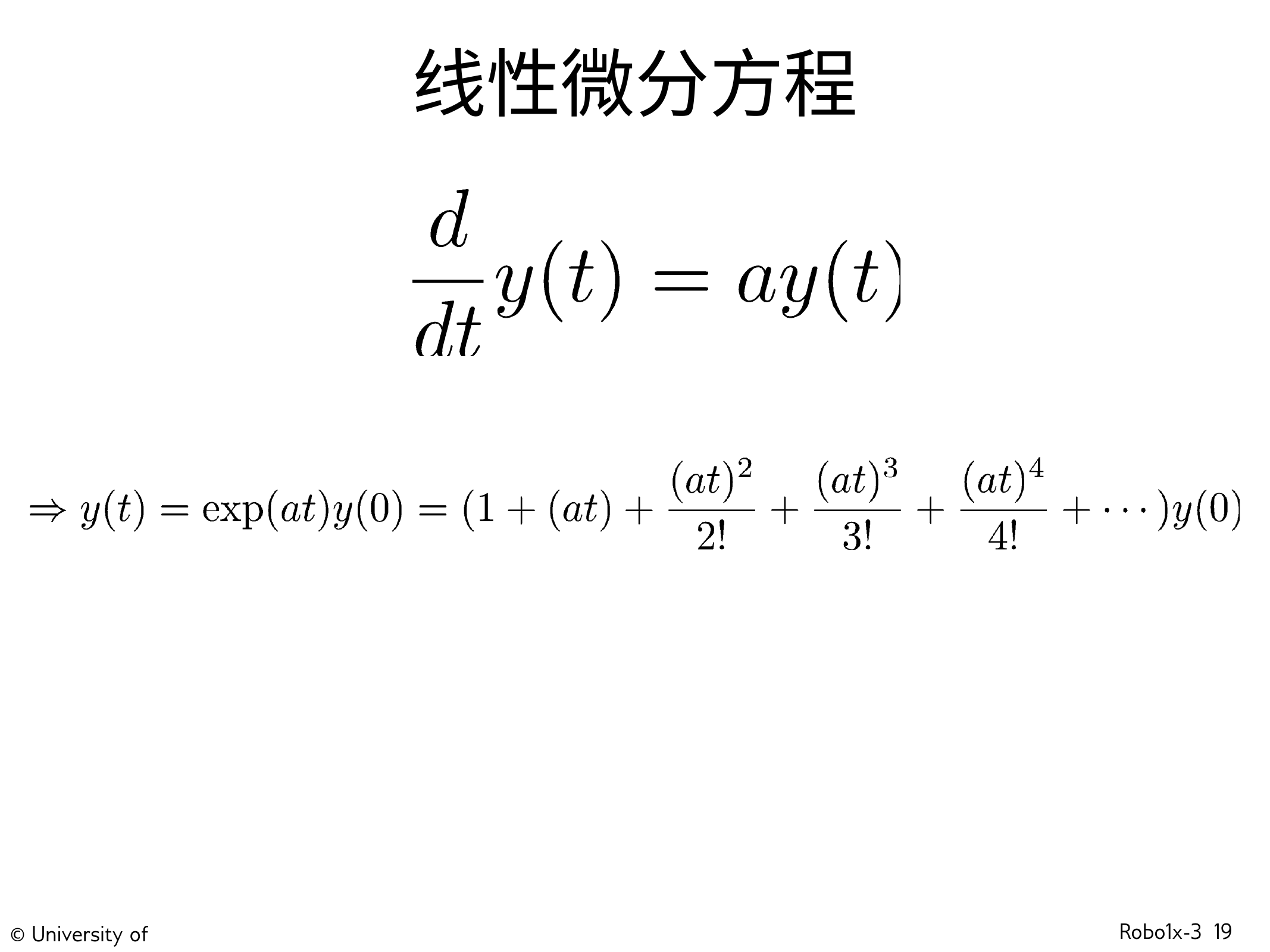

# 线性微分方程

Robo1x-3 19
© University of Pennsylvania